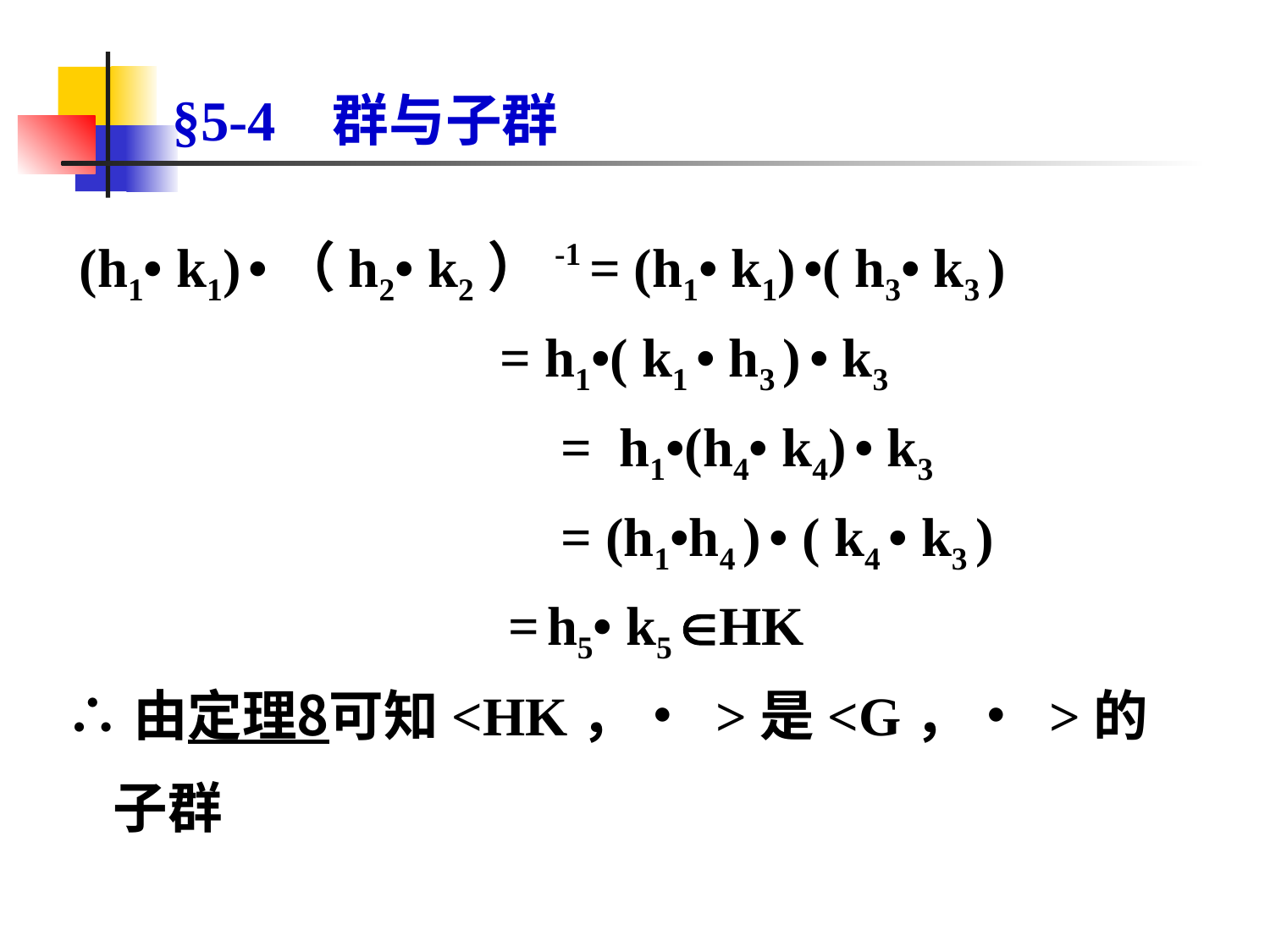

# §5-4   群与子群
 (h1• k1) •（h2• k2）-1 = (h1• k1) •( h3• k3 )
                                                      = h1•( k1 • h3 ) • k3
                                    =  h1•(h4• k4) • k3
                                    = (h1•h4 ) • ( k4 • k3 )
                                                       = h5• k5 ∈HK
∴由定理8可知<HK，• >是<G，• >的子群

46